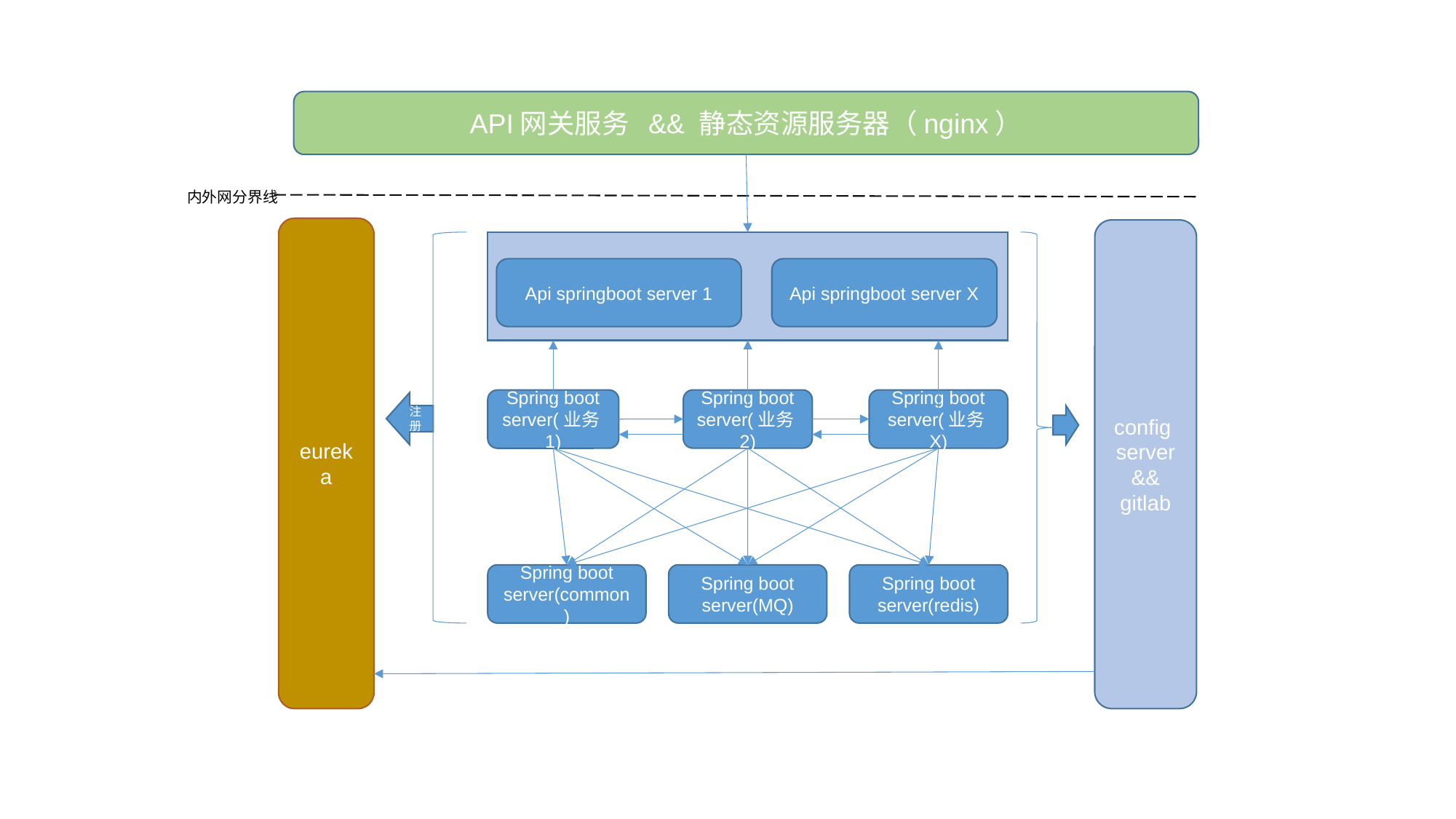

API网关服务  && 静态资源服务器（nginx）
内外网分界线
eureka
config
server
&&
gitlab

注册

Api springboot server 1
Api springboot server X
Spring boot server(业务2)
Spring boot server(业务X)
Spring boot server(业务1)

Spring boot server(common)
Spring boot server(MQ)
Spring boot server(redis)